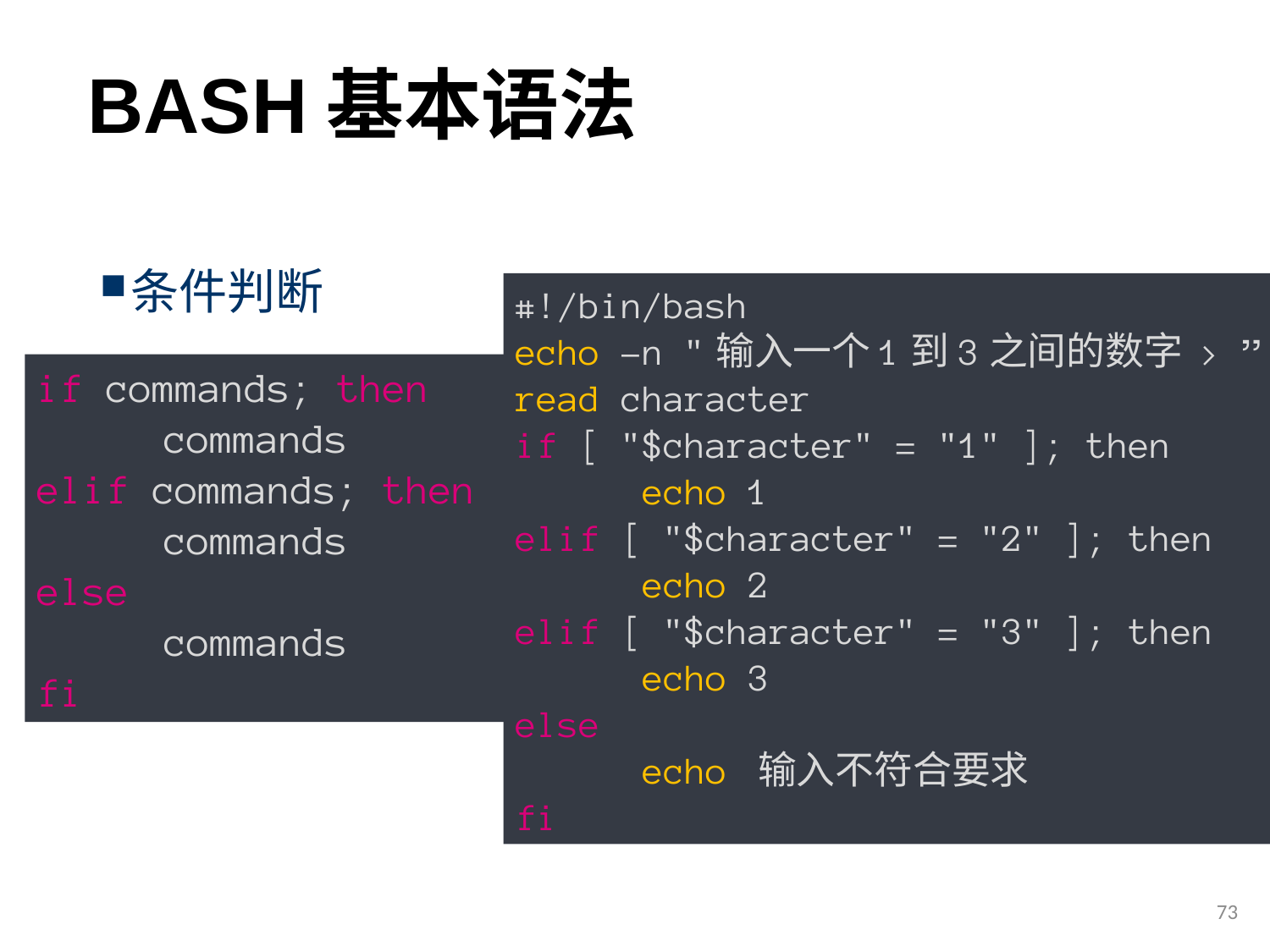

# BASH基本语法
条件判断
#!/bin/bash
echo -n "输入一个1到3之间的数字 > ”
read character
if [ "$character" = "1" ]; then
	echo 1
elif [ "$character" = "2" ]; then
	echo 2
elif [ "$character" = "3" ]; then
	echo 3
else
	echo 输入不符合要求
fi
if commands; then
	commands
elif commands; then
	commands
else
	commands
fi
73